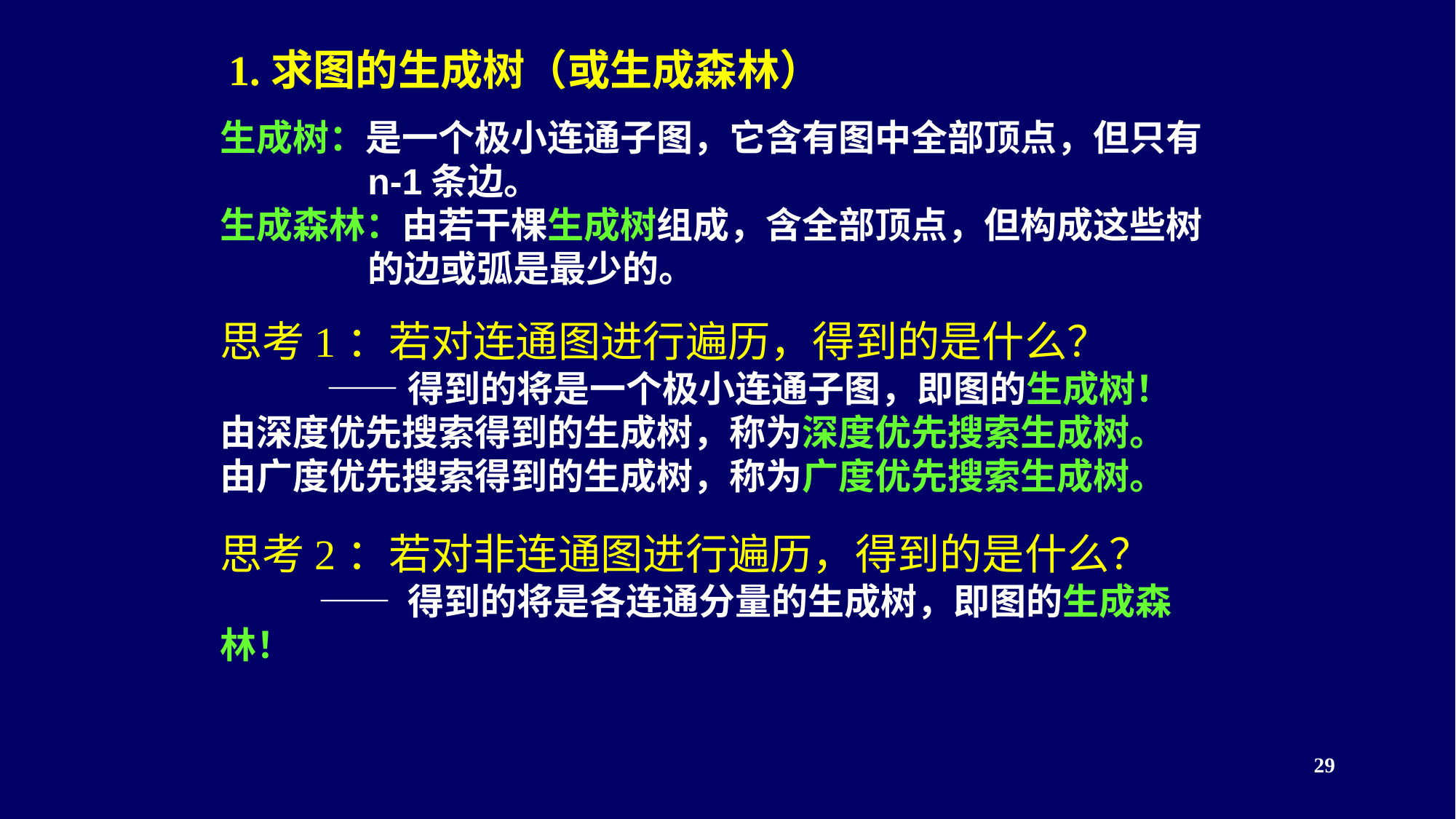

# 1.求图的生成树（或生成森林）
生成树：是一个极小连通子图，它含有图中全部顶点，但只有n-1条边。
生成森林：由若干棵生成树组成，含全部顶点，但构成这些树的边或弧是最少的。
思考1：若对连通图进行遍历，得到的是什么？
             ——得到的将是一个极小连通子图，即图的生成树！
由深度优先搜索得到的生成树，称为深度优先搜索生成树。
由广度优先搜索得到的生成树，称为广度优先搜索生成树。

思考2：若对非连通图进行遍历，得到的是什么？
            —— 得到的将是各连通分量的生成树，即图的生成森林！
29